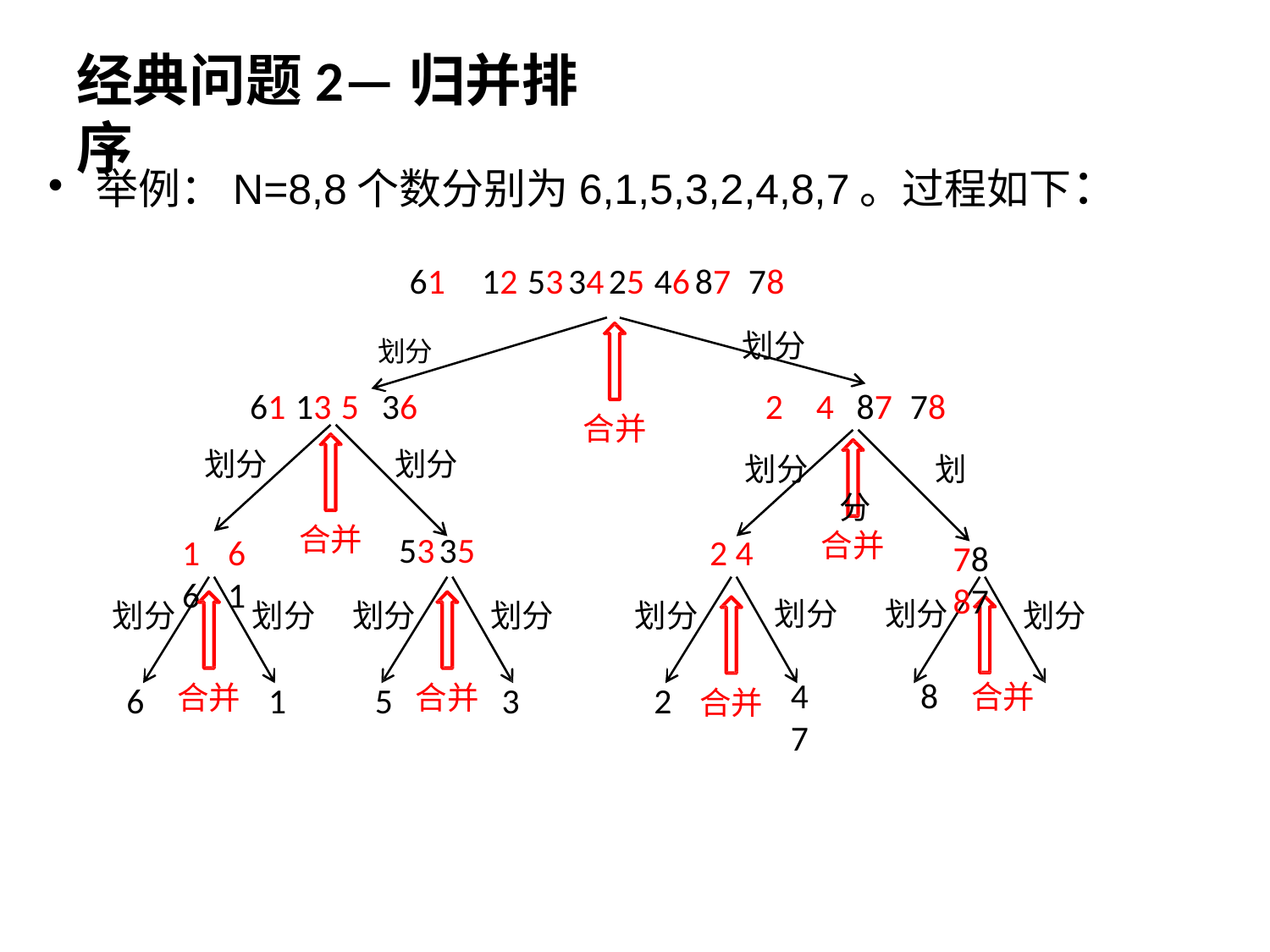

# 经典问题2—归并排序
举例：N=8,8个数分别为6,1,5,3,2,4,8,7。过程如下：

61	12	53	34	25	46	87 78
划分	划分

61	13	5	36
划分	划分

53	35
2	4	87 78
划分	划分
合并

合并
合并

划分	划分

4	8	合并 7
16
61
2 4
78 87

划分
划分	划分
划分
划分
划分

合并
合并
6
1
5
3
2
合并